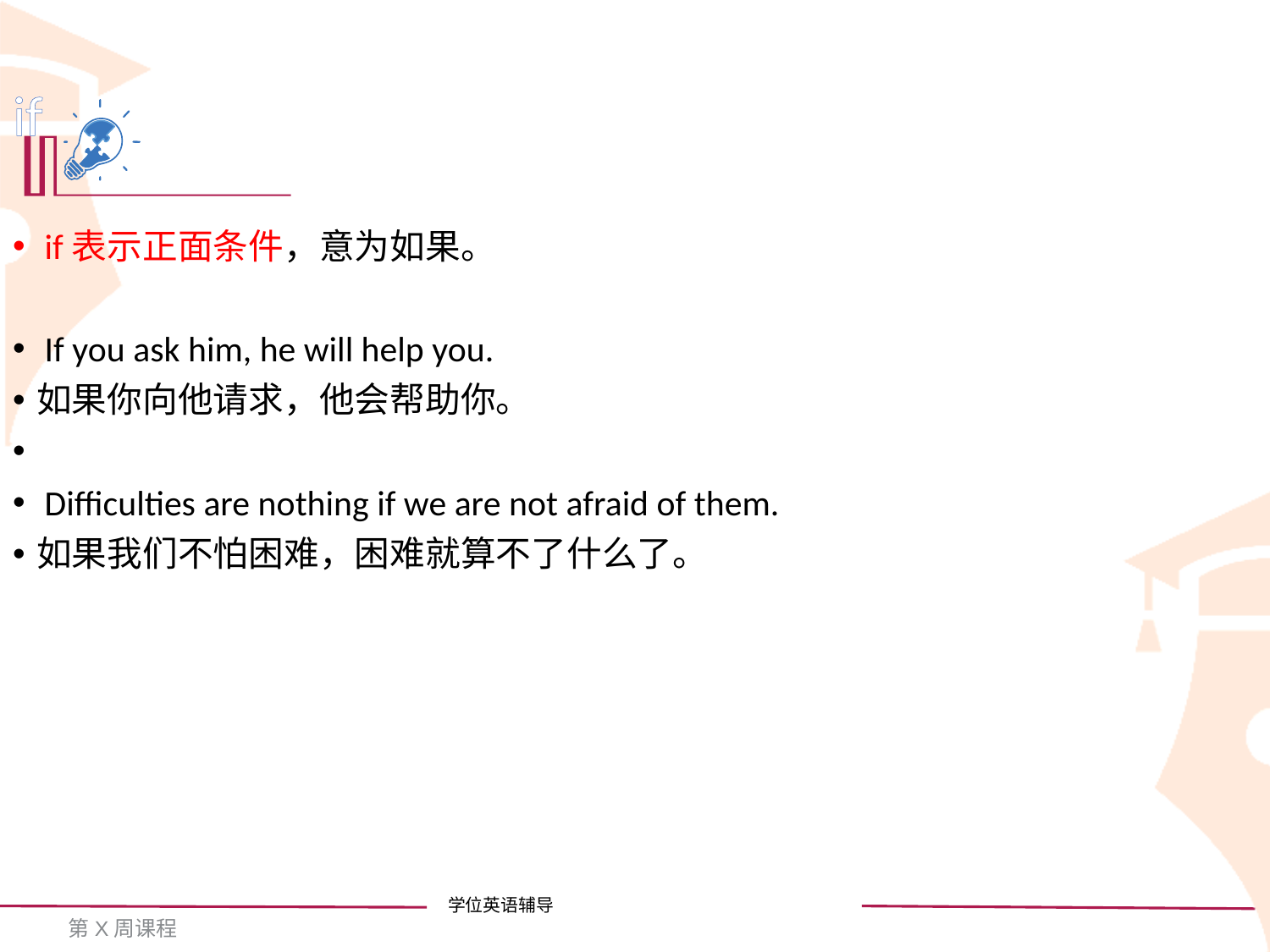

if

 if表示正面条件，意为如果。

 If you ask him, he will help you.
如果你向他请求，他会帮助你。

 Difficulties are nothing if we are not afraid of them.
如果我们不怕困难，困难就算不了什么了。